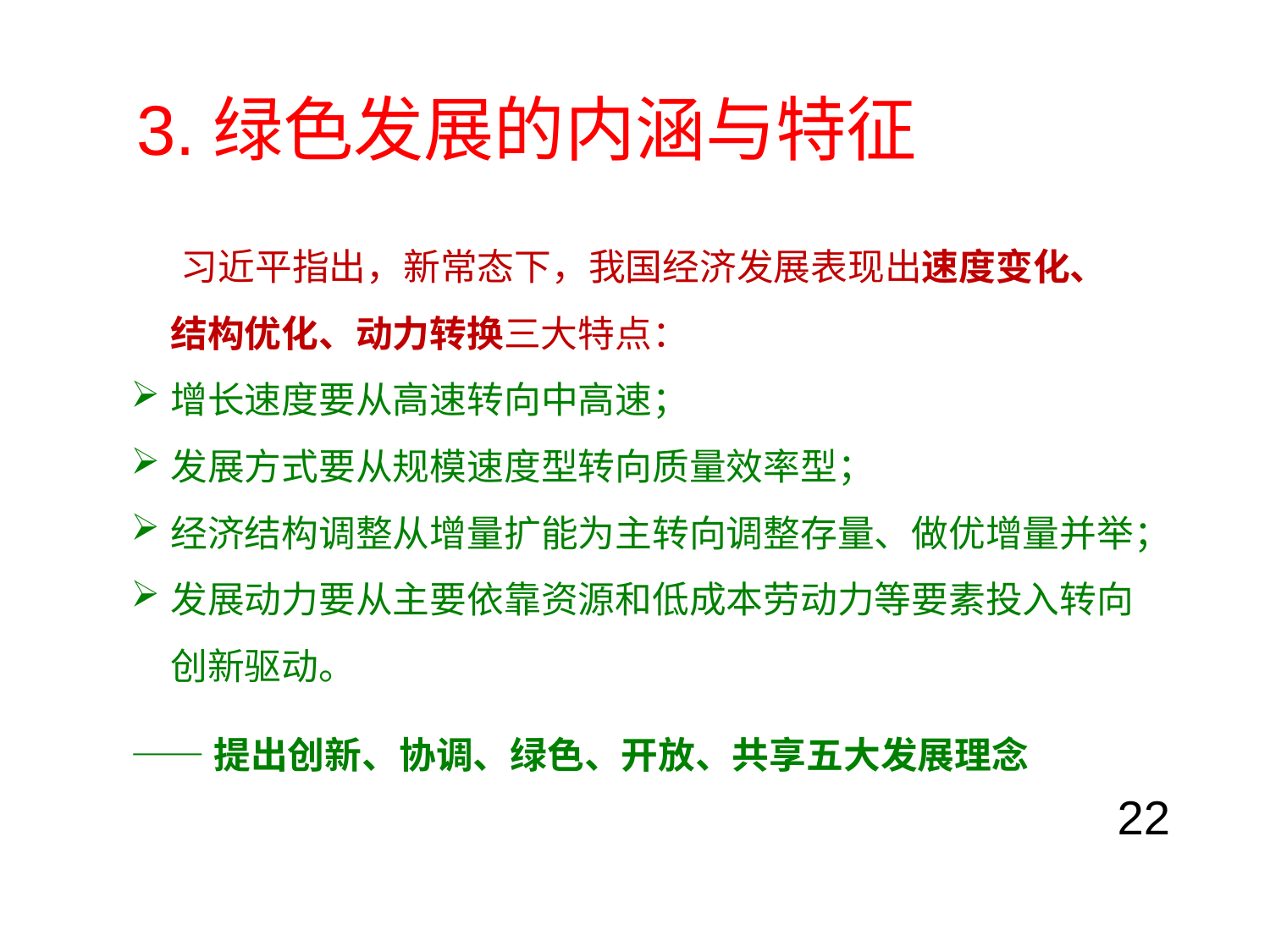

3.绿色发展的内涵与特征

     习近平指出，新常态下，我国经济发展表现出速度变化、结构优化、动力转换三大特点：
增长速度要从高速转向中高速；
发展方式要从规模速度型转向质量效率型；
经济结构调整从增量扩能为主转向调整存量、做优增量并举；
发展动力要从主要依靠资源和低成本劳动力等要素投入转向创新驱动。

——提出创新、协调、绿色、开放、共享五大发展理念
22